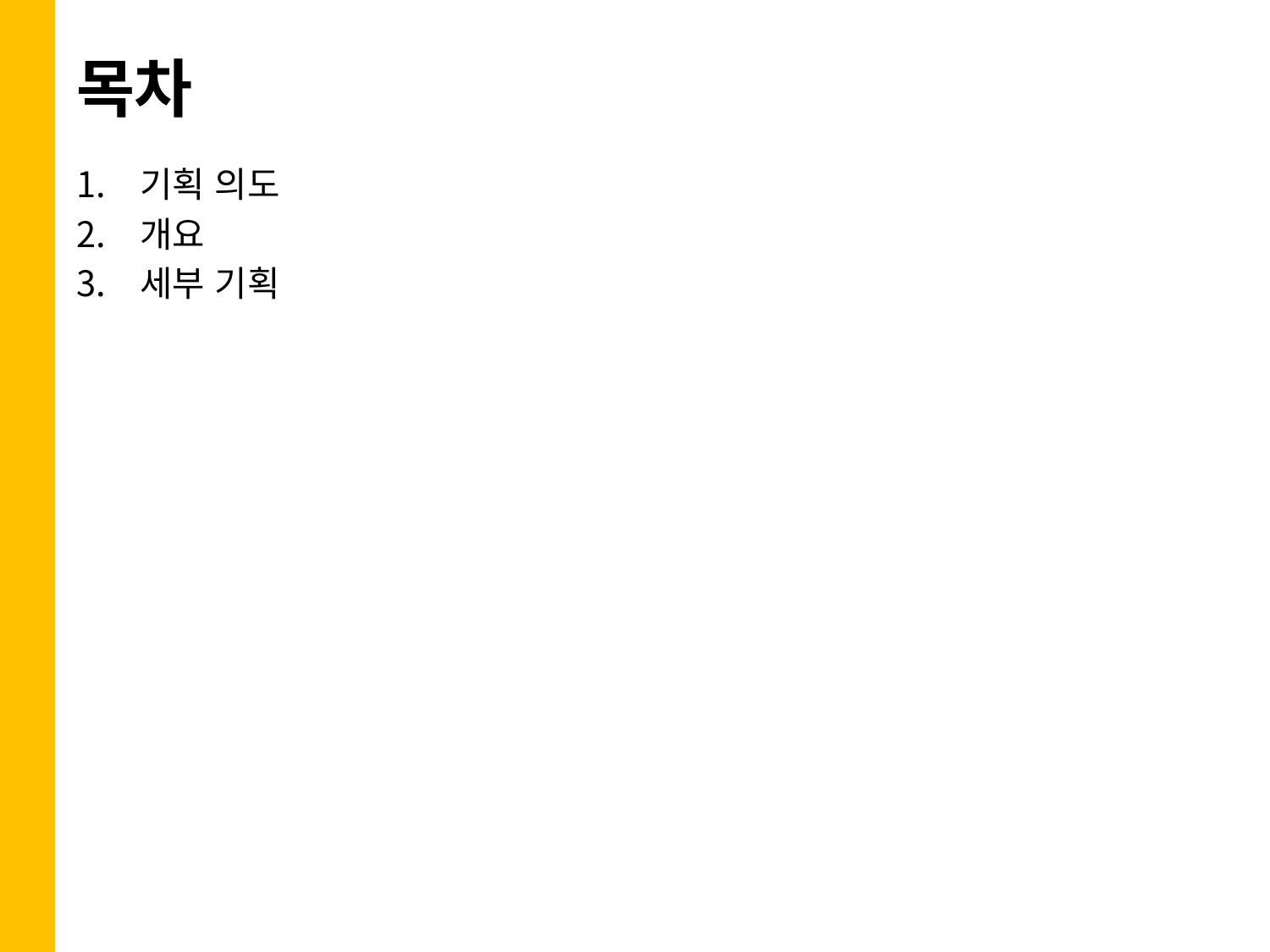

# 목차
기획 의도
개요
세부 기획